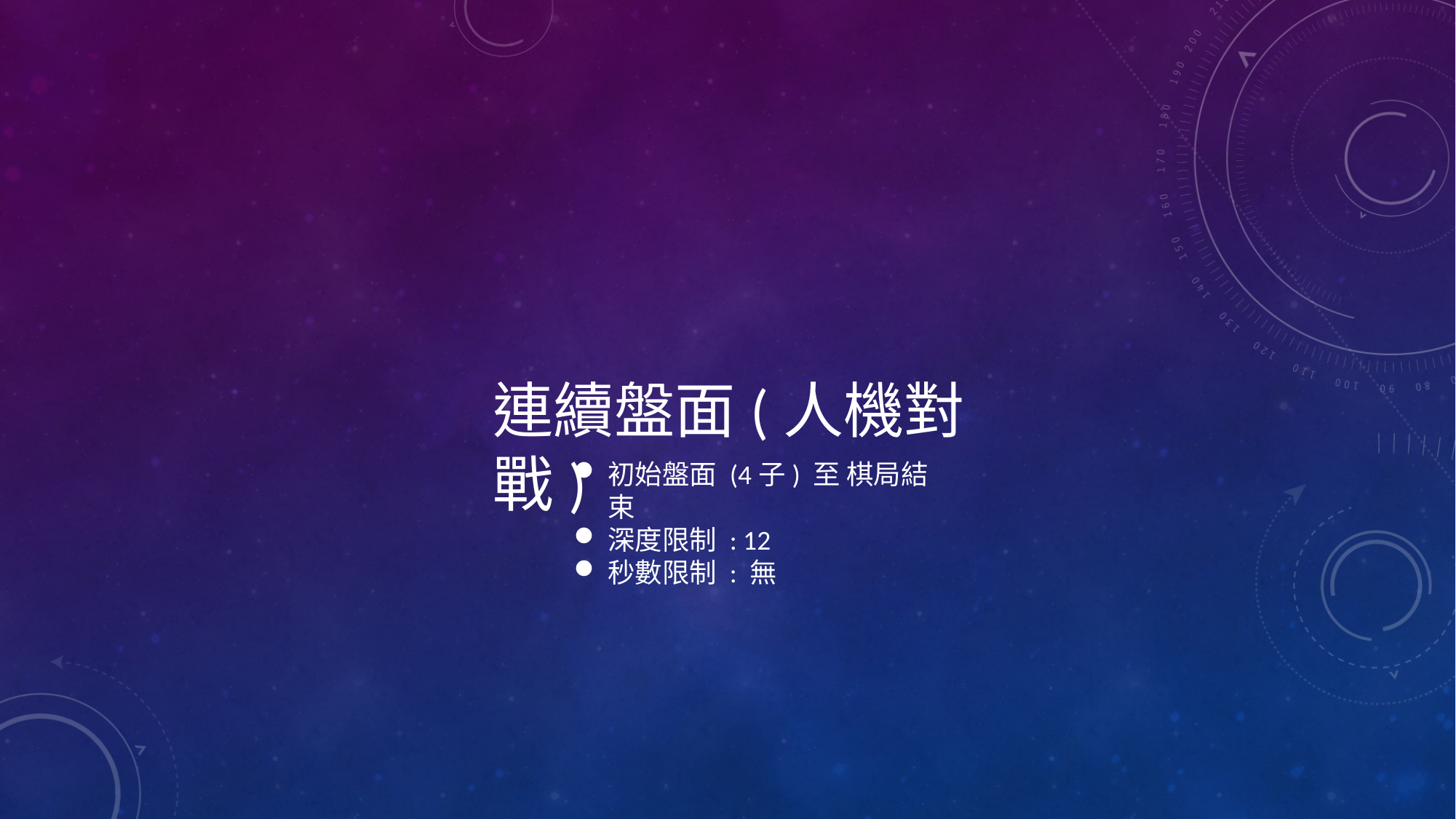

連續盤面(人機對戰)
初始盤面 (4子) 至 棋局結束
深度限制 : 12
秒數限制 : 無